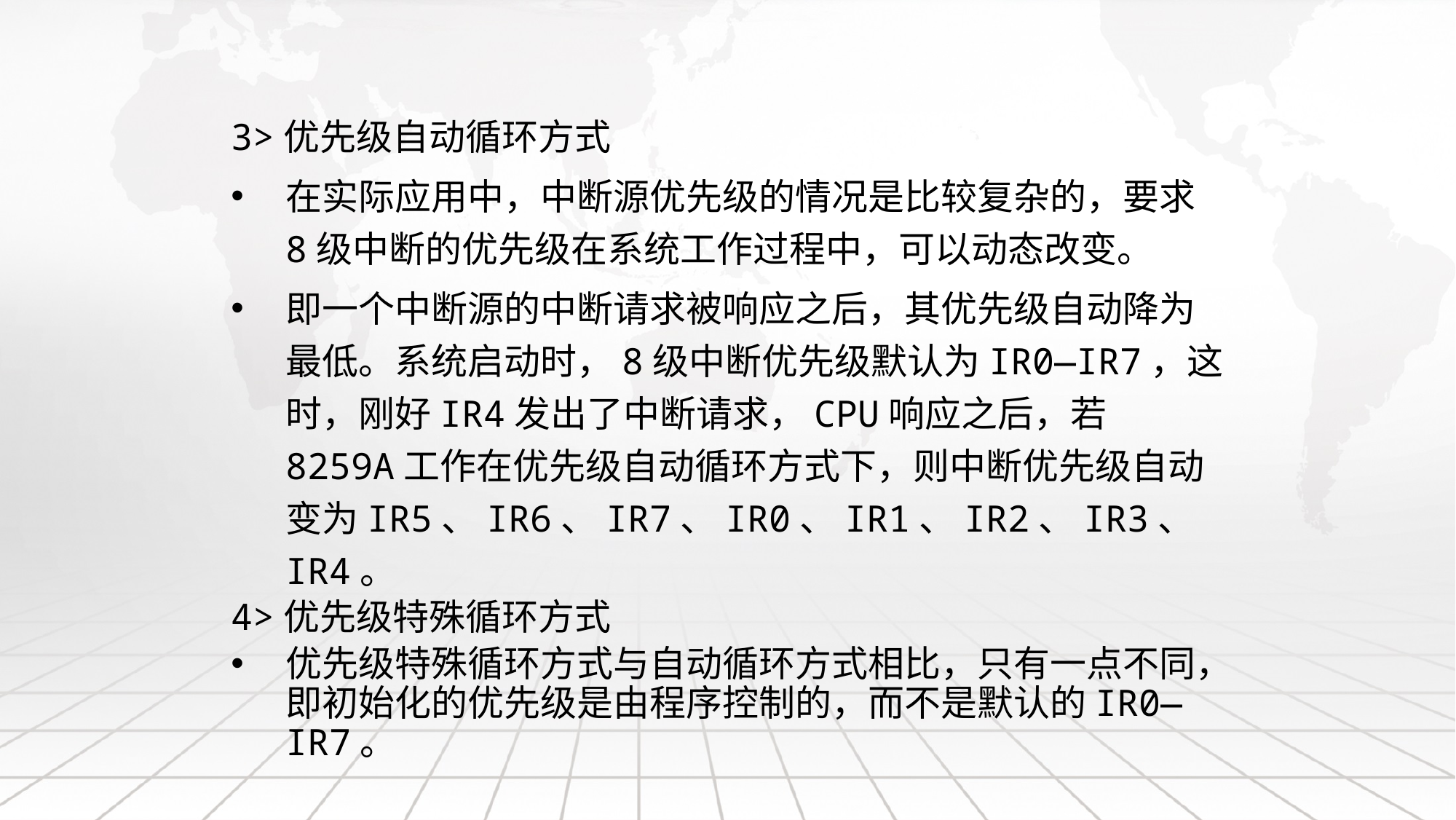

3>优先级自动循环方式
在实际应用中，中断源优先级的情况是比较复杂的，要求8级中断的优先级在系统工作过程中，可以动态改变。
即一个中断源的中断请求被响应之后，其优先级自动降为最低。系统启动时，8级中断优先级默认为IR0—IR7，这时，刚好IR4发出了中断请求，CPU响应之后，若8259A工作在优先级自动循环方式下，则中断优先级自动变为IR5、IR6、IR7、IR0、IR1、IR2、IR3、IR4。
4>优先级特殊循环方式
优先级特殊循环方式与自动循环方式相比，只有一点不同，即初始化的优先级是由程序控制的，而不是默认的IR0—IR7。